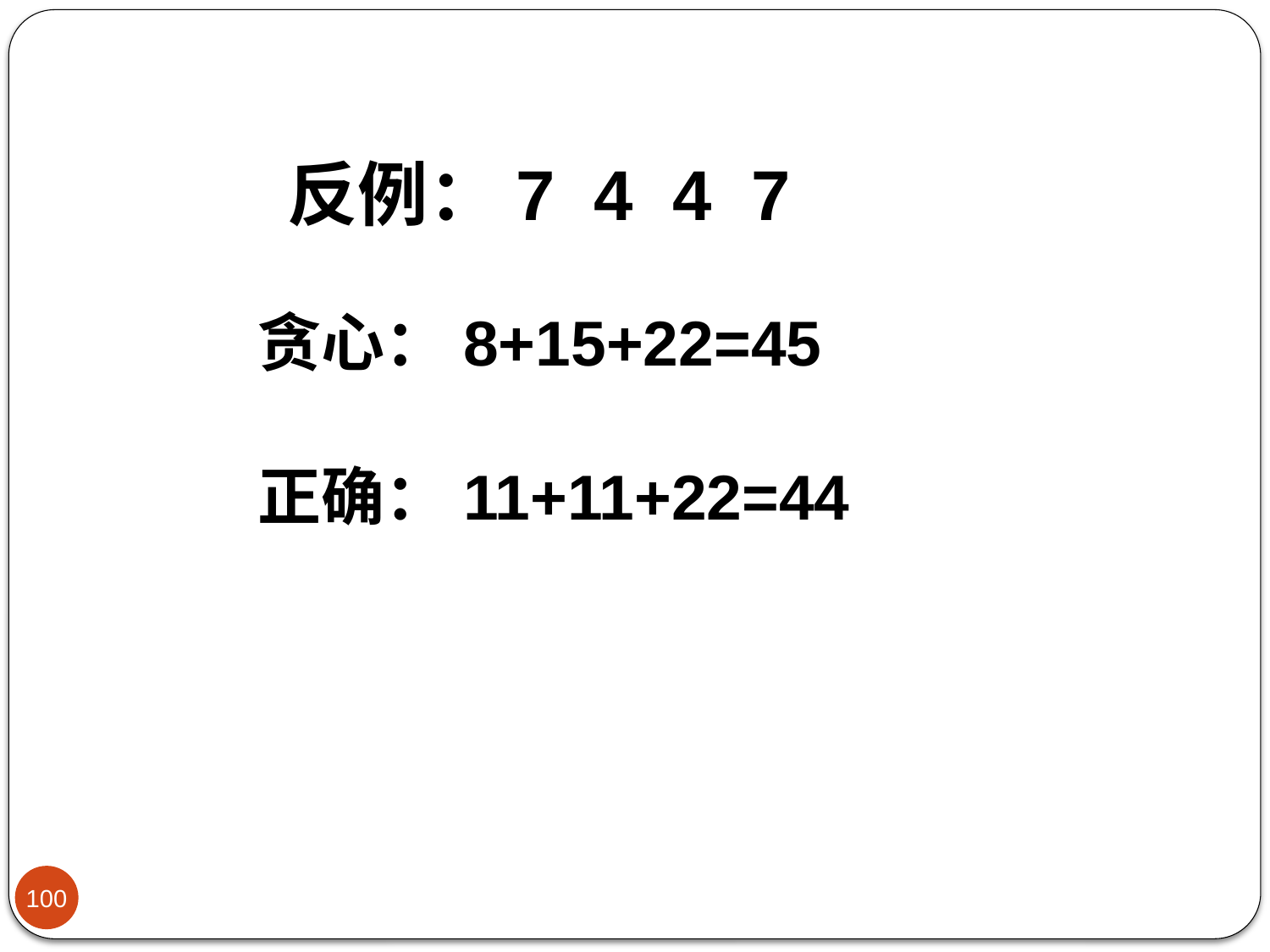

# 反例：7  4  4  7
贪心：8+15+22=45
正确：11+11+22=44
100